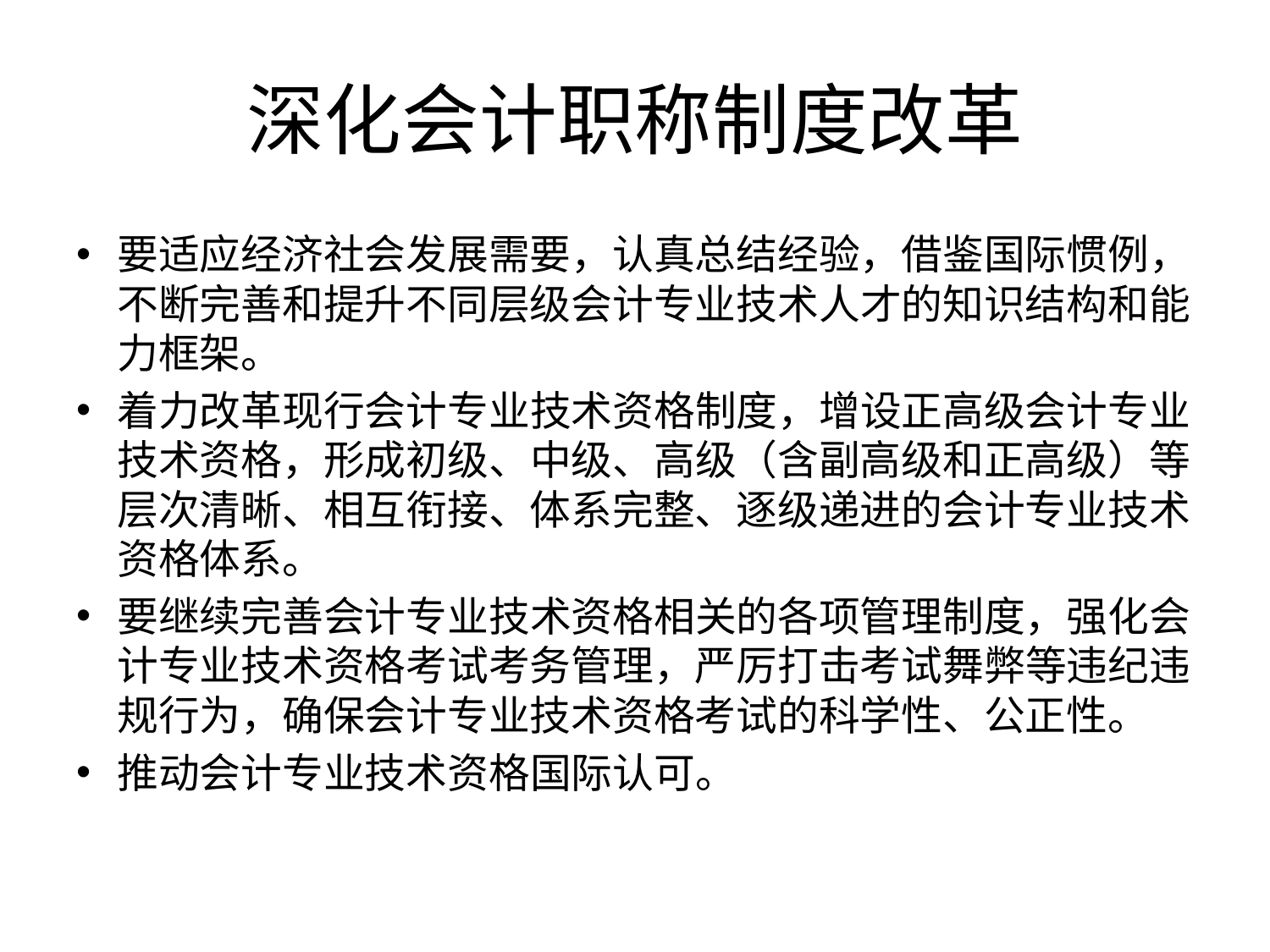

# 深化会计职称制度改革
要适应经济社会发展需要，认真总结经验，借鉴国际惯例，不断完善和提升不同层级会计专业技术人才的知识结构和能力框架。
着力改革现行会计专业技术资格制度，增设正高级会计专业技术资格，形成初级、中级、高级（含副高级和正高级）等层次清晰、相互衔接、体系完整、逐级递进的会计专业技术资格体系。
要继续完善会计专业技术资格相关的各项管理制度，强化会计专业技术资格考试考务管理，严厉打击考试舞弊等违纪违规行为，确保会计专业技术资格考试的科学性、公正性。
推动会计专业技术资格国际认可。